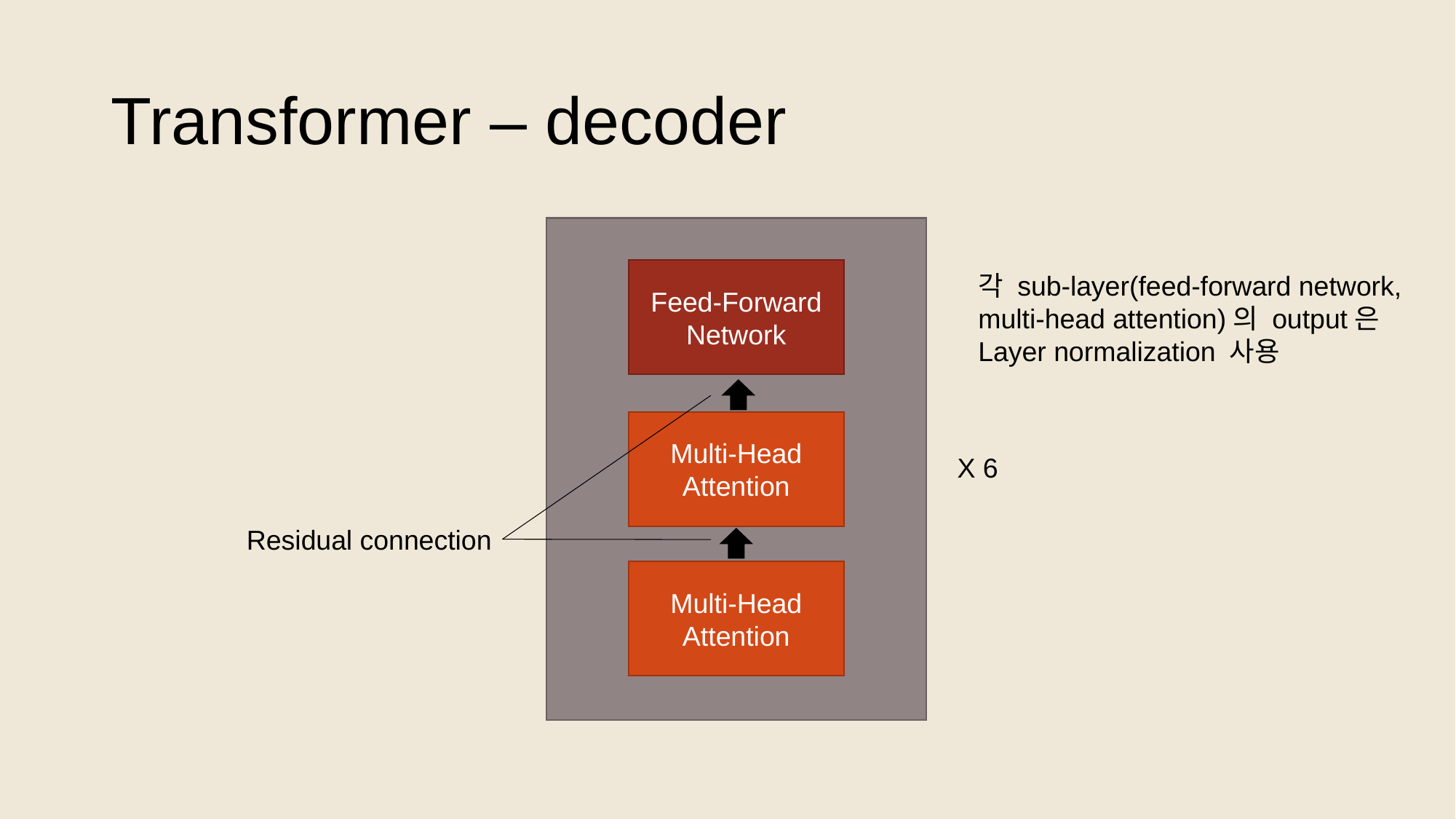

# Transformer – decoder

Feed-Forward
Network
각 sub-layer(feed-forward network,
multi-head attention)의 output은
Layer normalization 사용

Multi-Head
Attention
X 6
Residual connection

Multi-Head
Attention